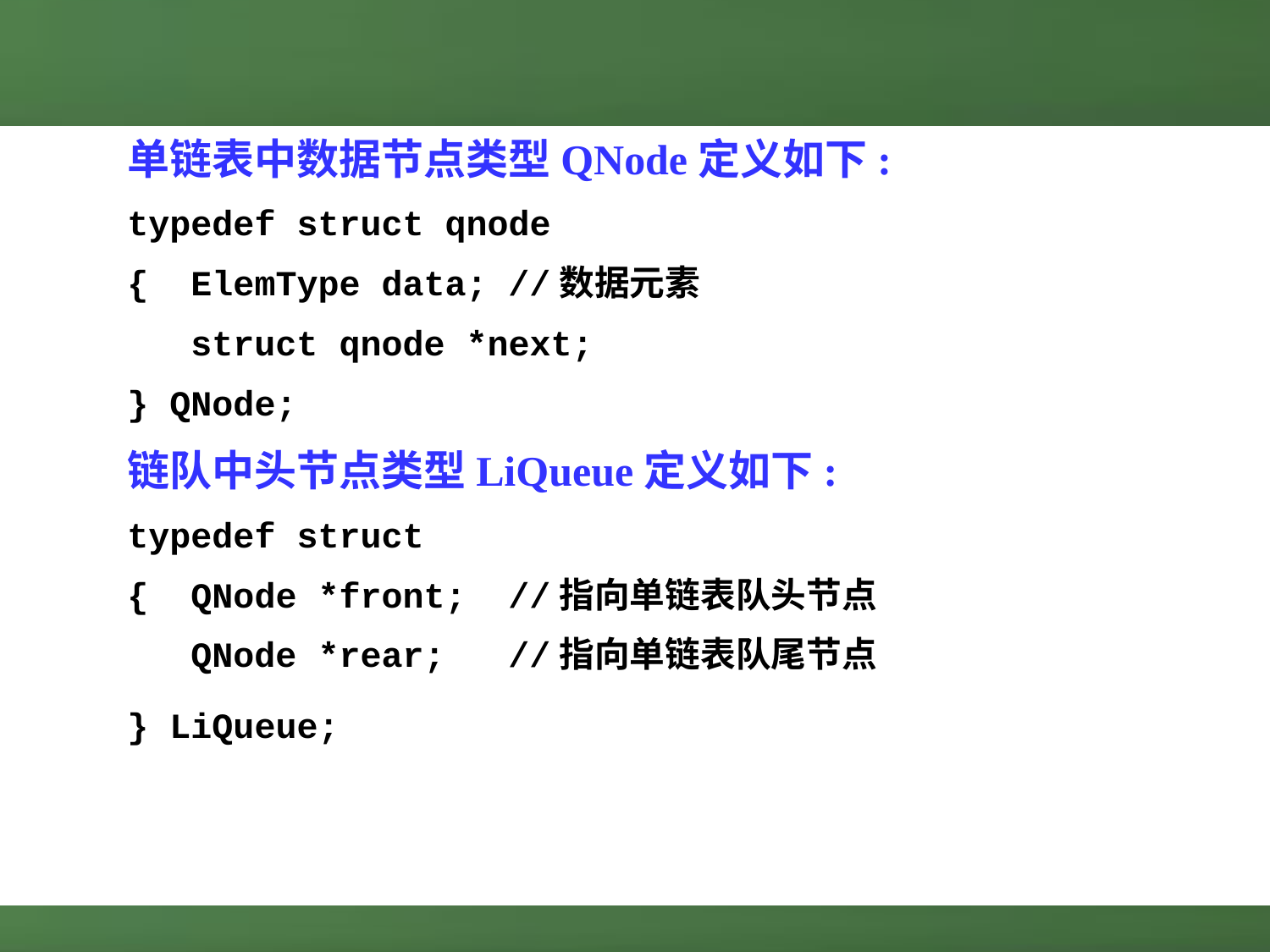

单链表中数据节点类型QNode定义如下:
typedef struct qnode
{  ElemType data;	//数据元素
   struct qnode *next;
} QNode;
链队中头节点类型LiQueue定义如下:
typedef struct
{  QNode *front;	//指向单链表队头节点
   QNode *rear; 	//指向单链表队尾节点
} LiQueue;